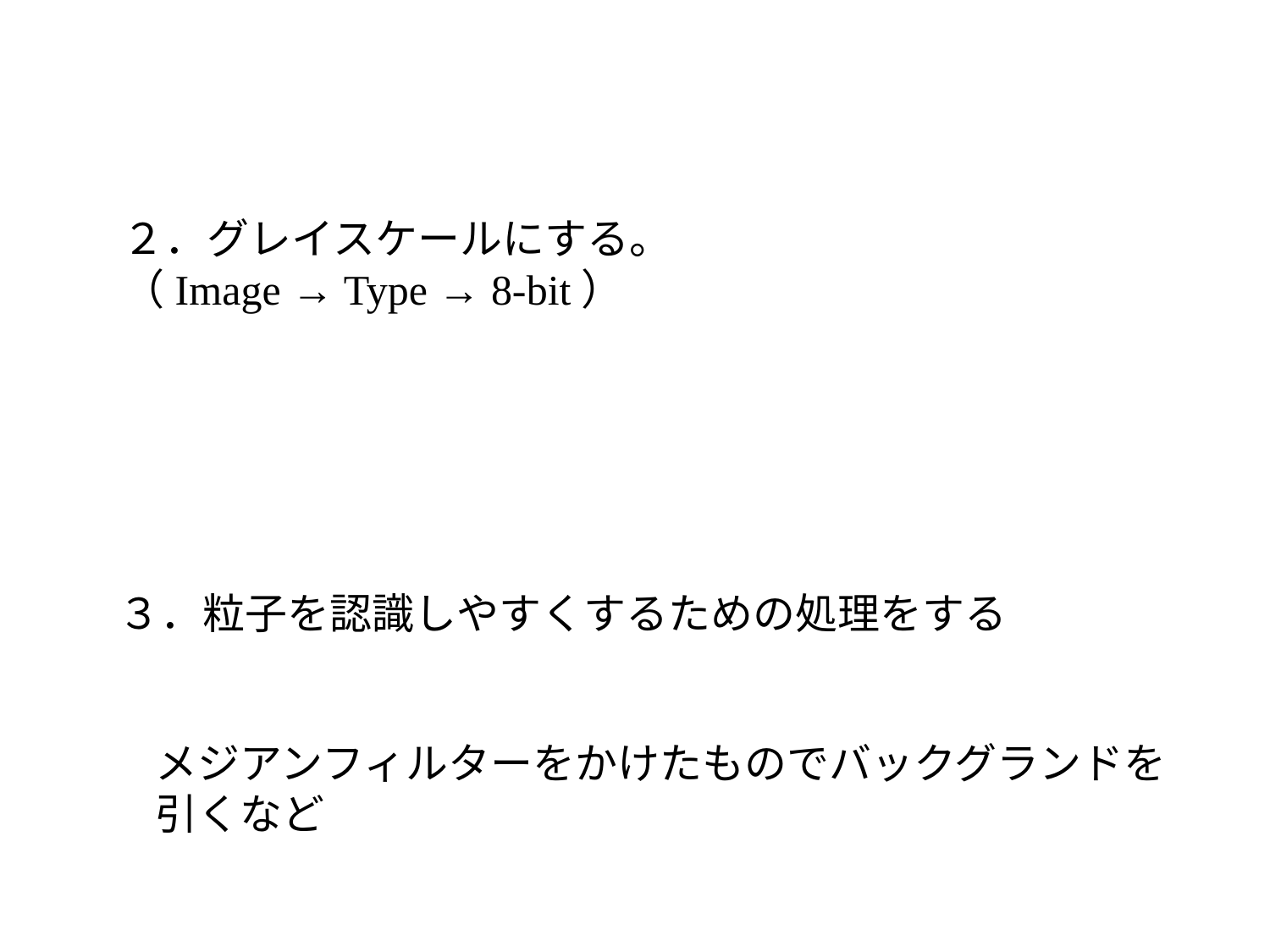

２．グレイスケールにする。
（Image → Type → 8-bit）
３．粒子を認識しやすくするための処理をする
メジアンフィルターをかけたものでバックグランドを
引くなど